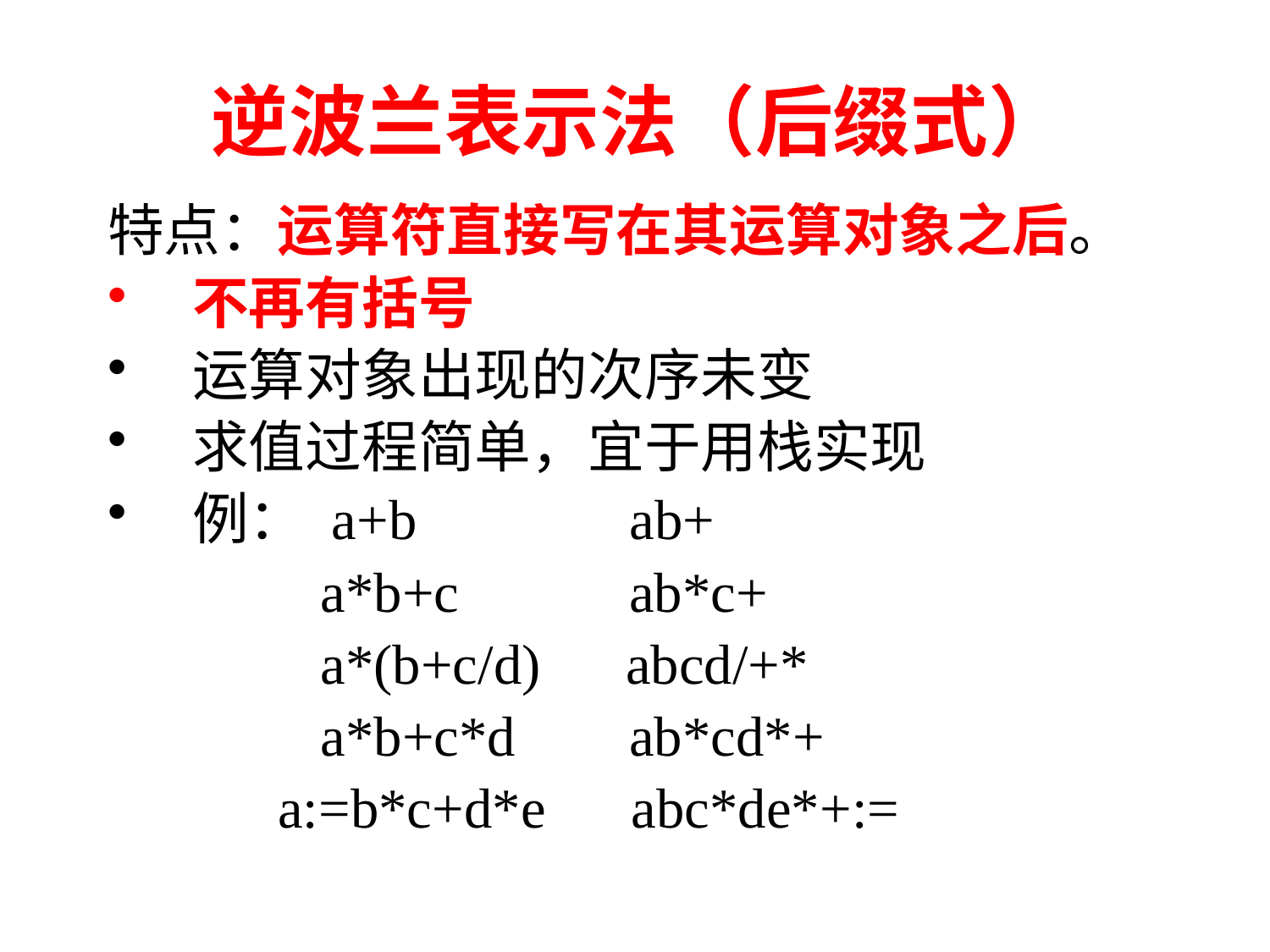

# 逆波兰表示法（后缀式）
特点：运算符直接写在其运算对象之后。
不再有括号
运算对象出现的次序未变
求值过程简单，宜于用栈实现
例： a+b               ab+
               a*b+c            ab*c+
               a*(b+c/d)      abcd/+*
               a*b+c*d        ab*cd*+
            a:=b*c+d*e      abc*de*+:=